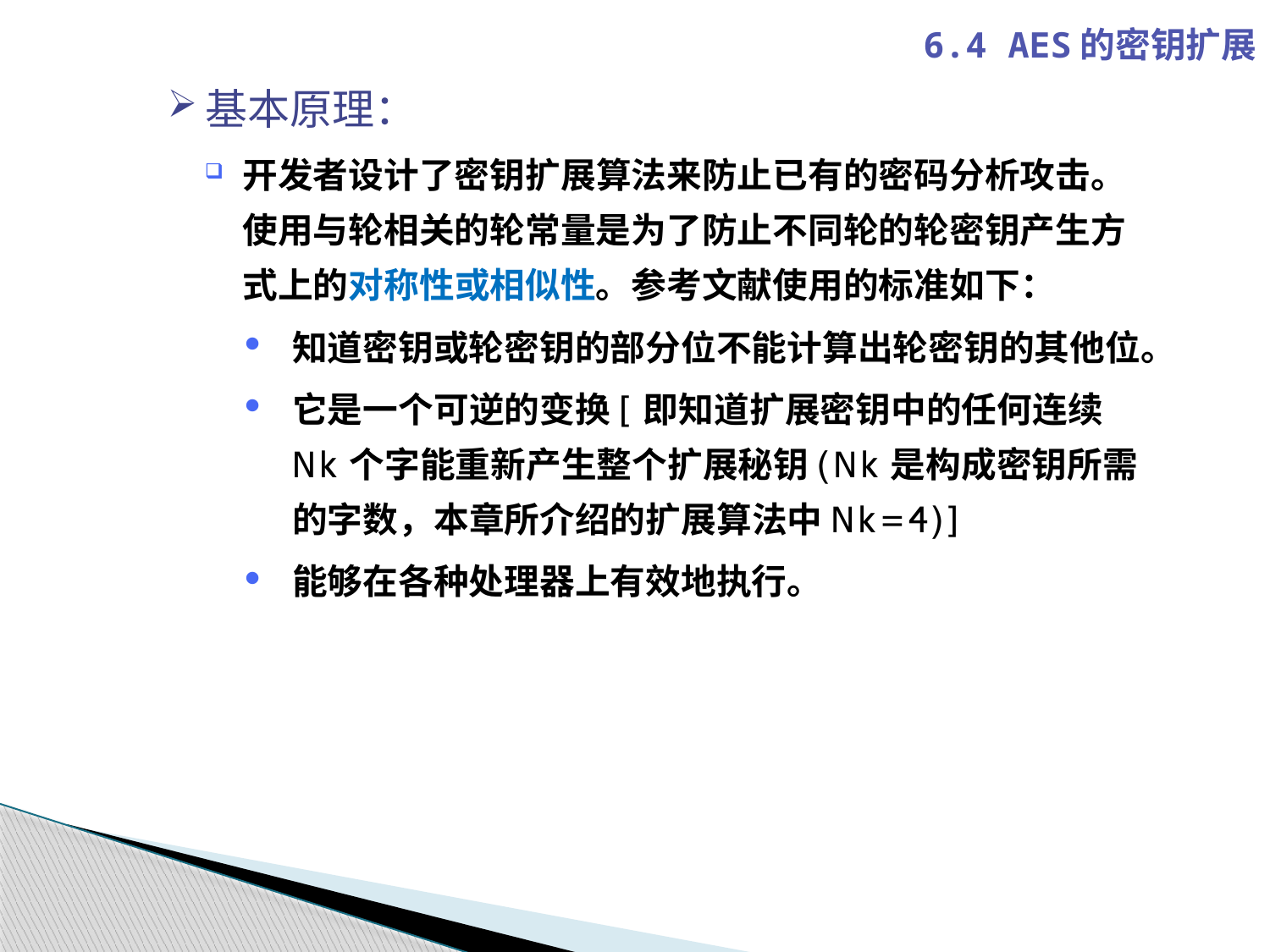

6.4 AES的密钥扩展
基本原理：
开发者设计了密钥扩展算法来防止已有的密码分析攻击。使用与轮相关的轮常量是为了防止不同轮的轮密钥产生方式上的对称性或相似性。参考文献使用的标准如下：
知道密钥或轮密钥的部分位不能计算出轮密钥的其他位。
它是一个可逆的变换[即知道扩展密钥中的任何连续Nk个字能重新产生整个扩展秘钥(Nk是构成密钥所需的字数，本章所介绍的扩展算法中Nk=4)]
能够在各种处理器上有效地执行。